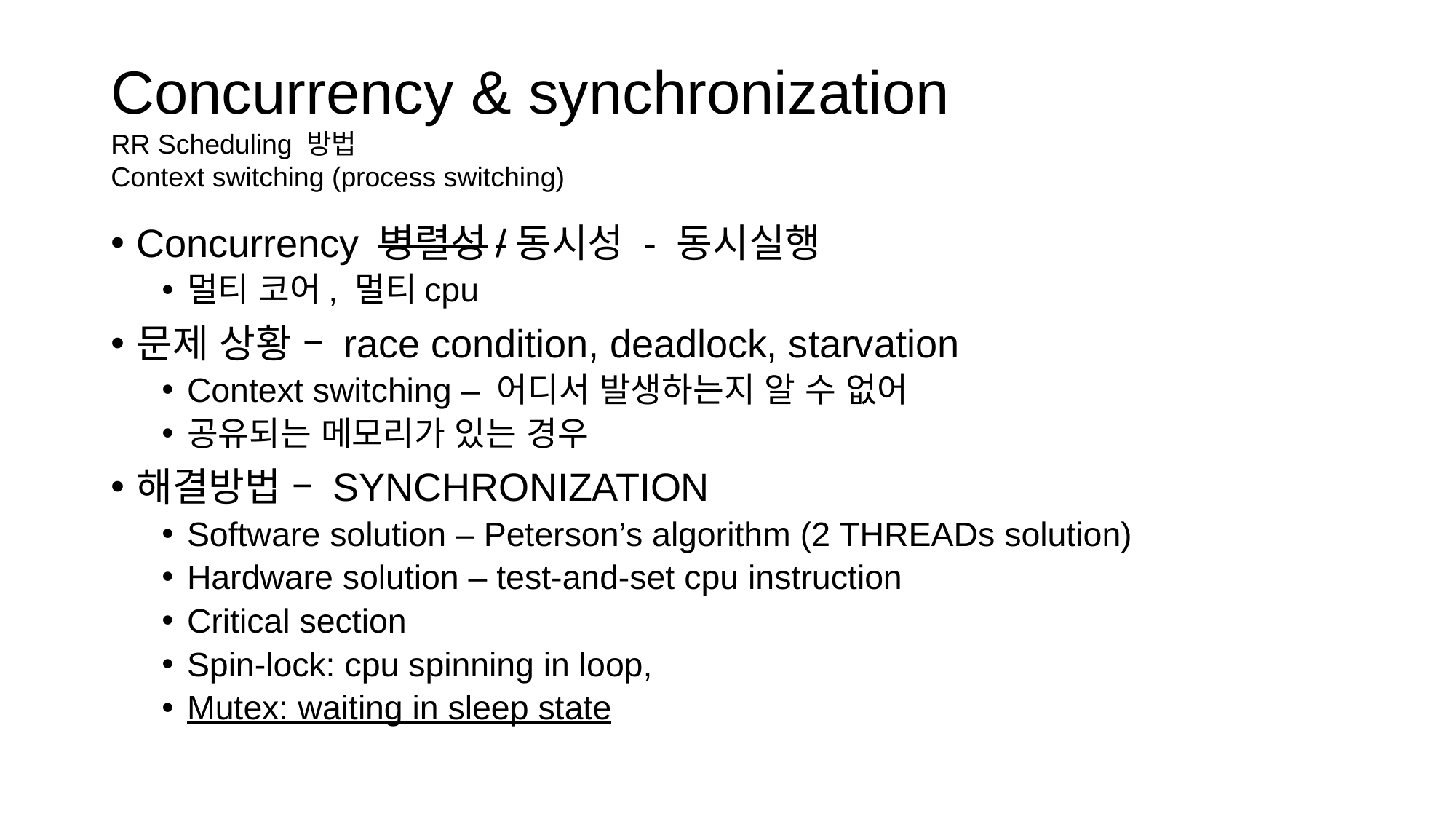

# Concurrency & synchronization RR Scheduling 방법 Context switching (process switching)
Concurrency 병렬성/동시성 - 동시실행
멀티 코어, 멀티cpu
문제 상황 – race condition, deadlock, starvation
Context switching – 어디서 발생하는지 알 수 없어
공유되는 메모리가 있는 경우
해결방법 – SYNCHRONIZATION
Software solution – Peterson’s algorithm (2 THREADs solution)
Hardware solution – test-and-set cpu instruction
Critical section
Spin-lock: cpu spinning in loop,
Mutex: waiting in sleep state